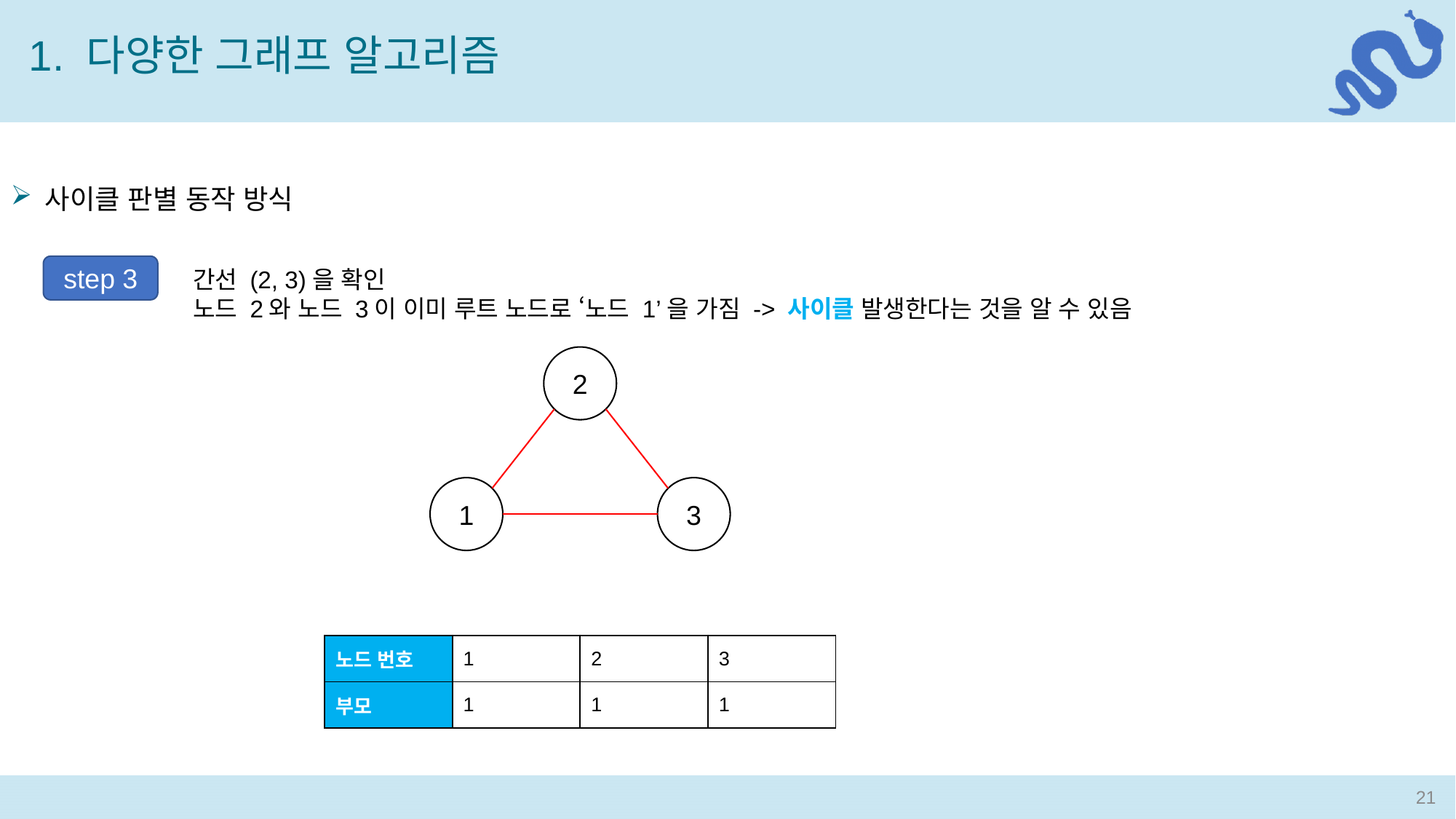

1. 다양한 그래프 알고리즘
사이클 판별 동작 방식
step 3
간선 (2, 3)을 확인
노드 2와 노드 3이 이미 루트 노드로 ‘노드 1’을 가짐 -> 사이클 발생한다는 것을 알 수 있음
2
1
3
| 노드 번호 | 1 | 2 | 3 |
| --- | --- | --- | --- |
| 부모 | 1 | 1 | 1 |
21